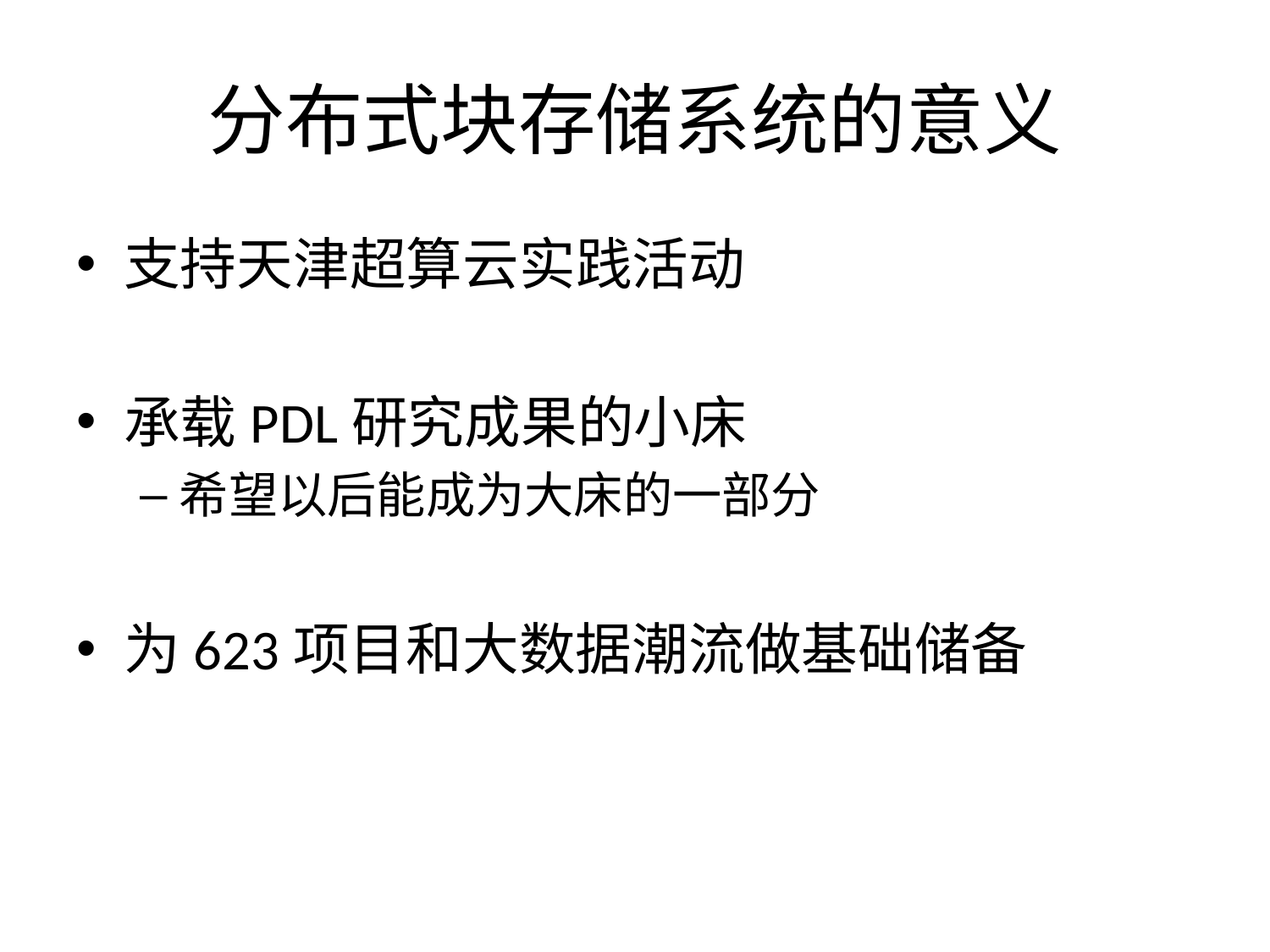

# 分布式块存储系统的意义
支持天津超算云实践活动

承载PDL研究成果的小床
希望以后能成为大床的一部分

为623项目和大数据潮流做基础储备